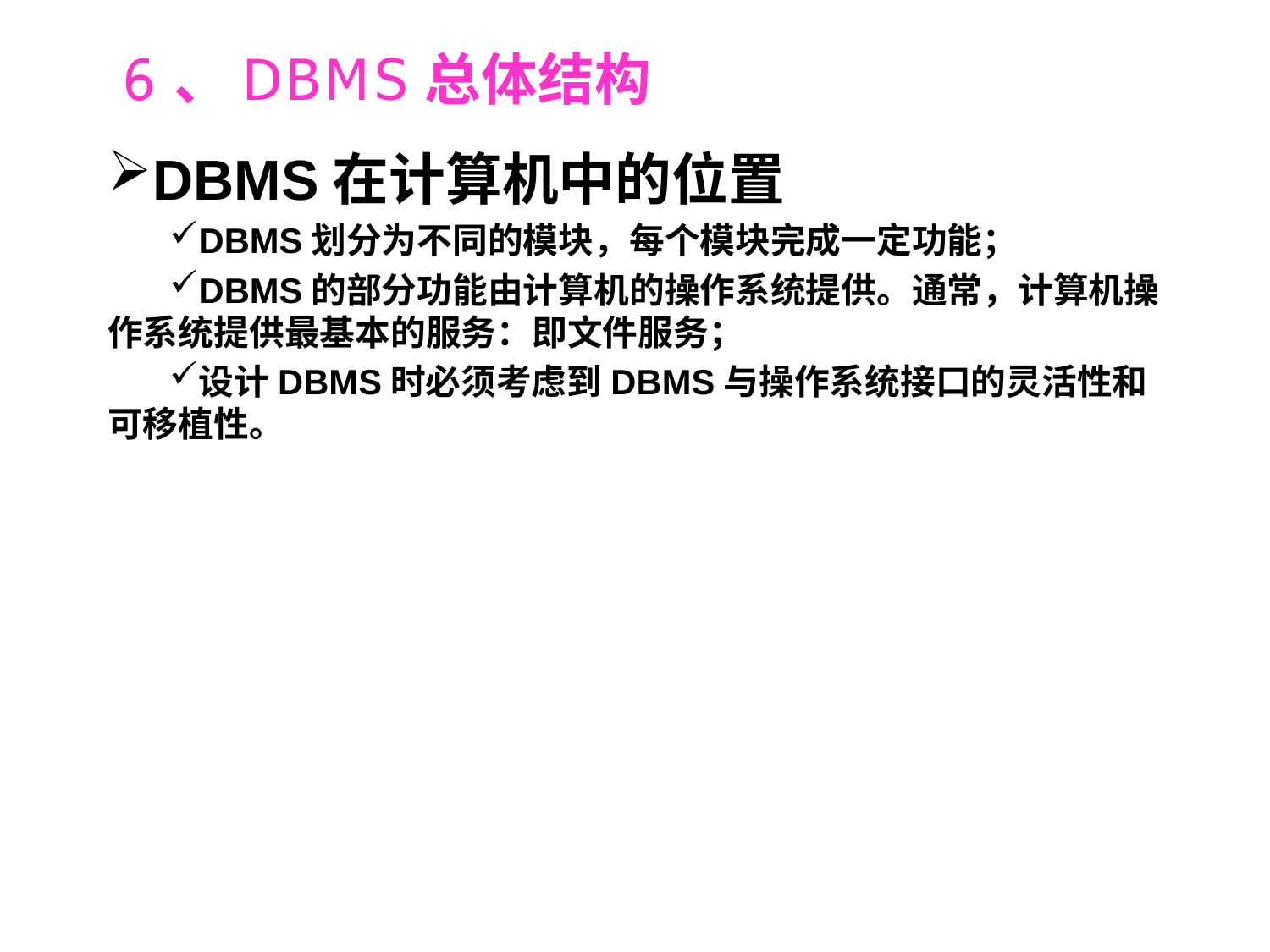

6、DBMS总体结构
DBMS在计算机中的位置
DBMS划分为不同的模块，每个模块完成一定功能；
DBMS的部分功能由计算机的操作系统提供。通常，计算机操作系统提供最基本的服务：即文件服务；
设计DBMS时必须考虑到DBMS与操作系统接口的灵活性和可移植性。